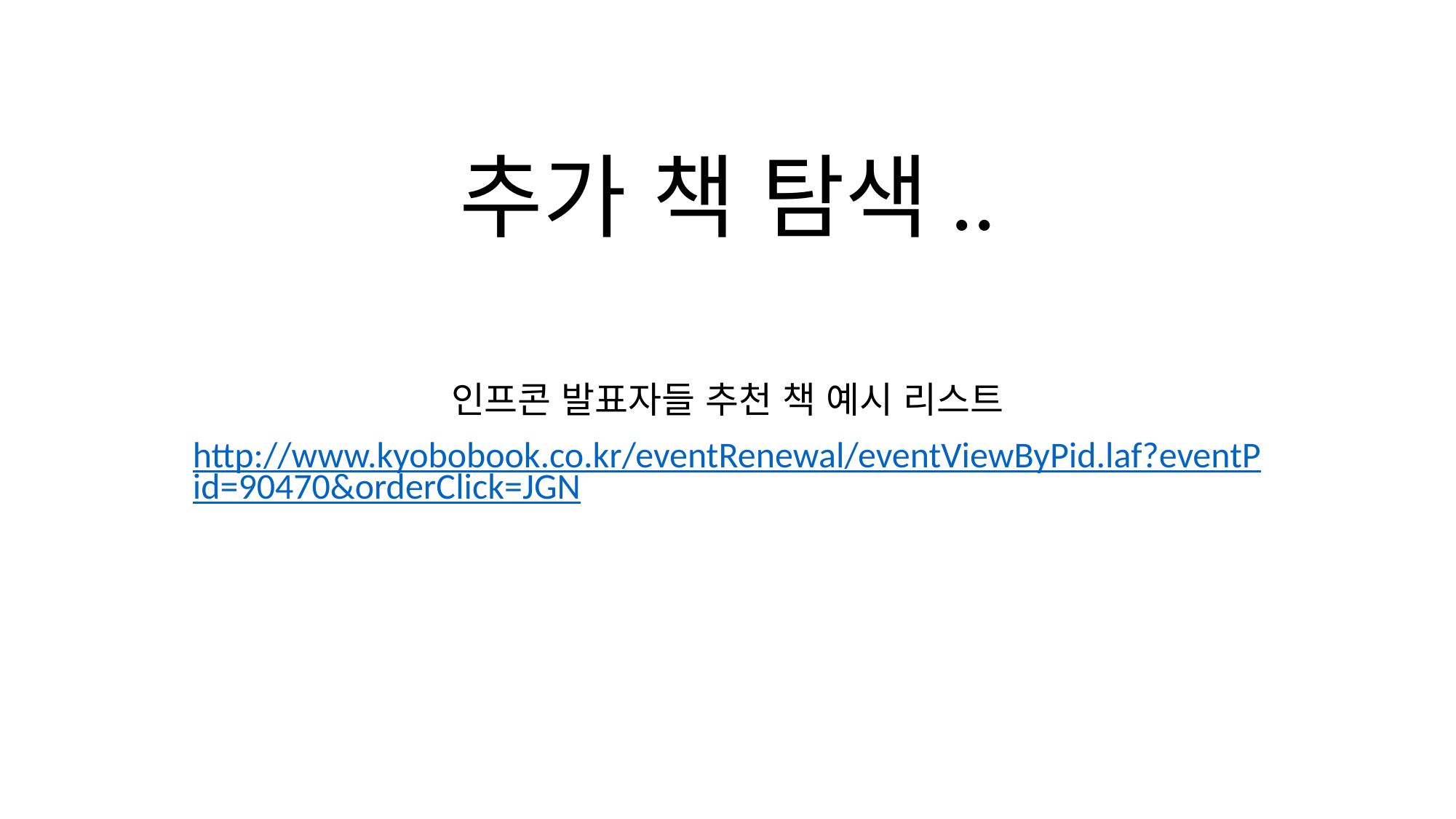

# 추가 책 탐색..

인프콘 발표자들 추천 책 예시 리스트
http://www.kyobobook.co.kr/eventRenewal/eventViewByPid.laf?eventPid=90470&orderClick=JGN